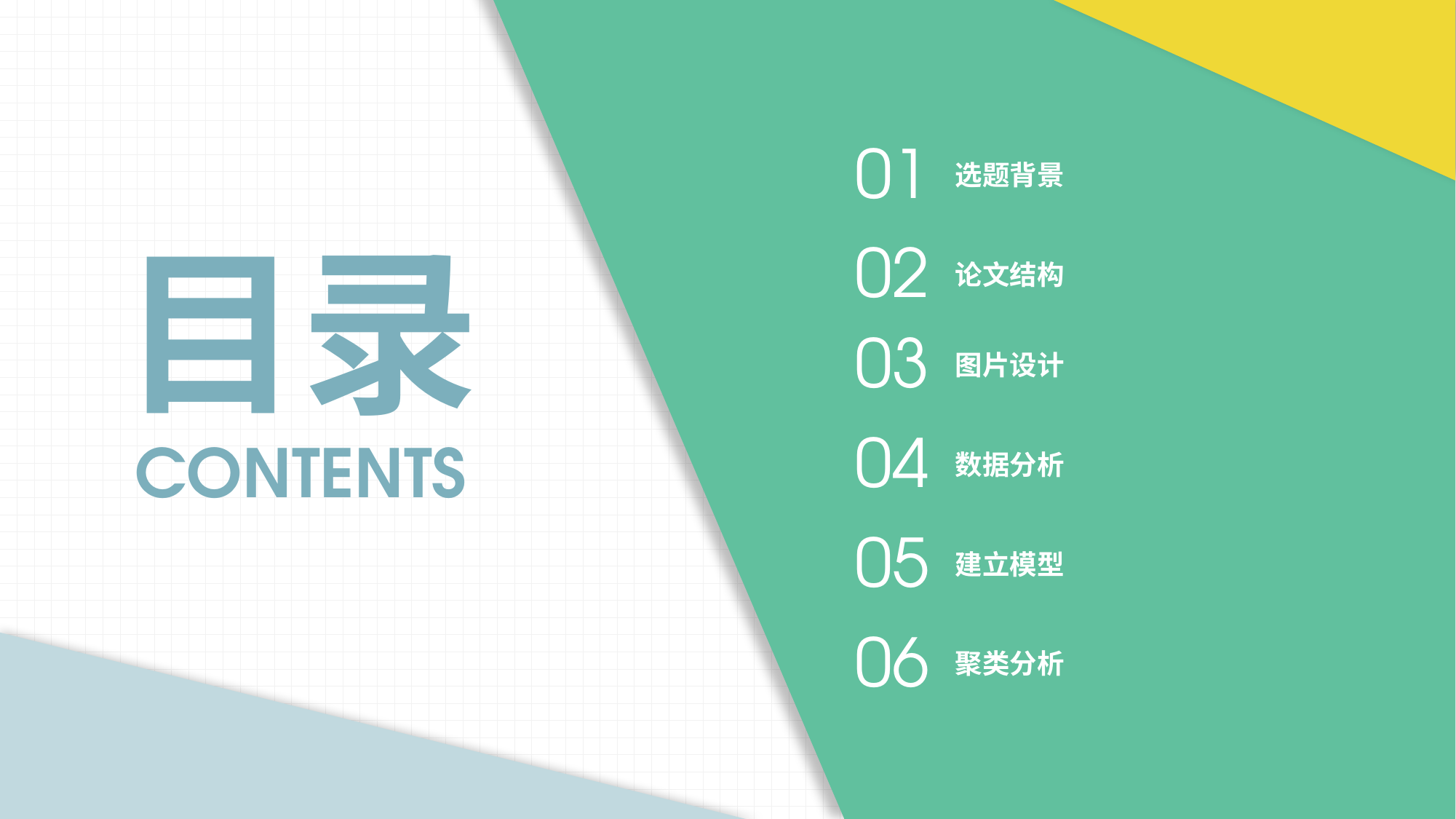

01
选题背景
02
论文结构
03
图片设计
04
数据分析
05
建立模型
06
聚类分析